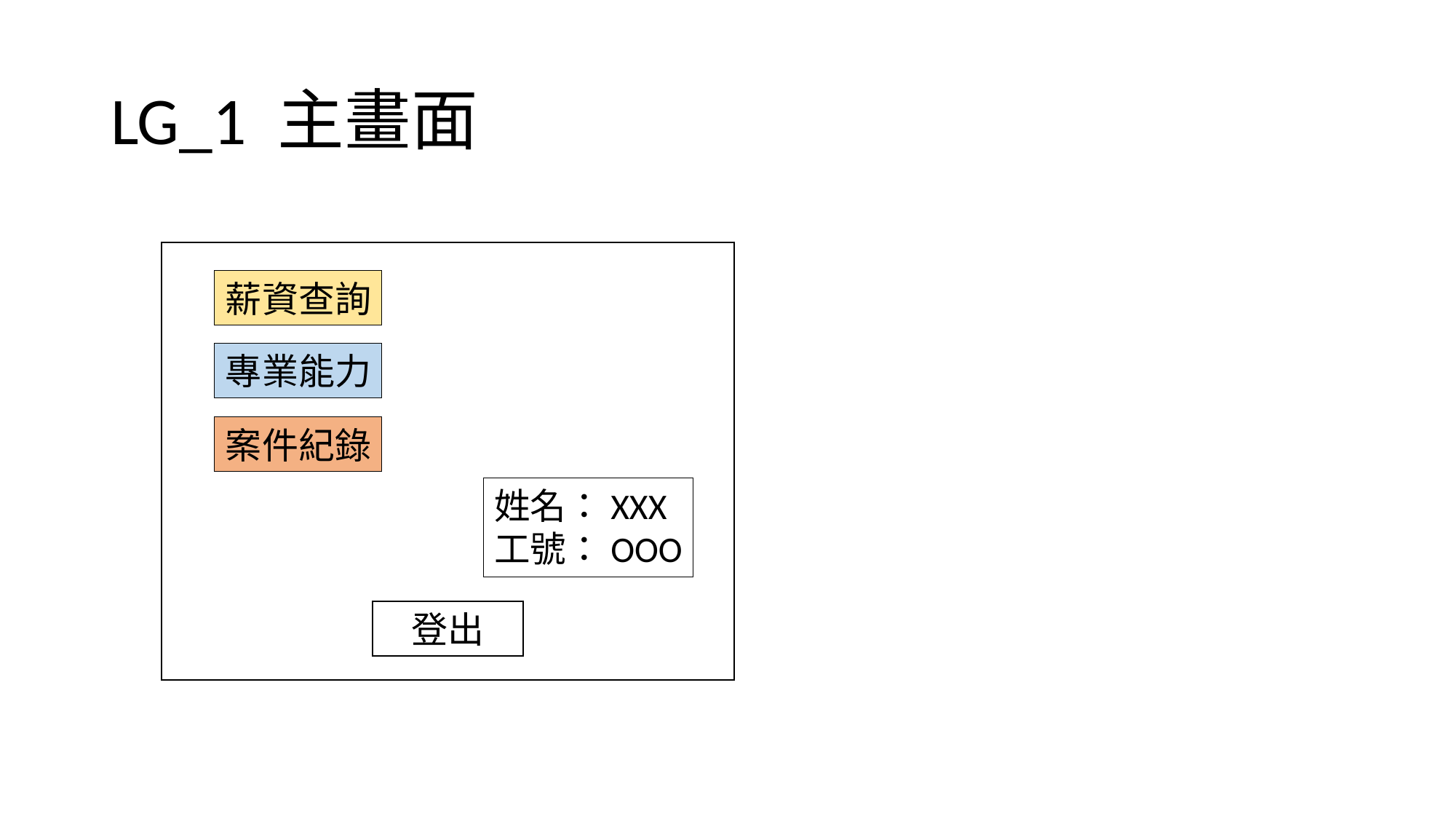

# LG_1 主畫面

薪資查詢
專業能力
案件紀錄
姓名：XXX
工號：OOO
登出